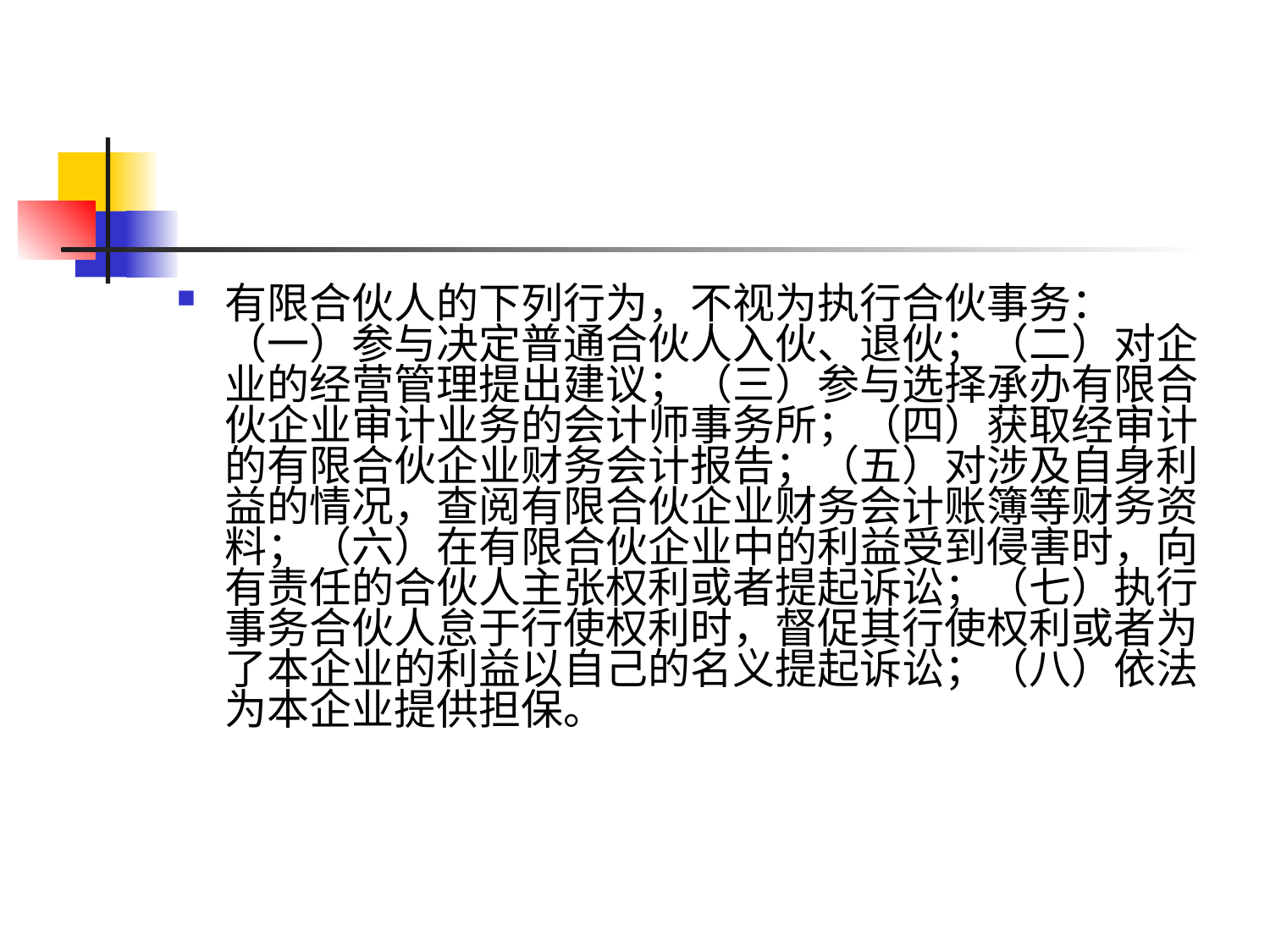

#
有限合伙人的下列行为，不视为执行合伙事务：（一）参与决定普通合伙人入伙、退伙；（二）对企业的经营管理提出建议；（三）参与选择承办有限合伙企业审计业务的会计师事务所；（四）获取经审计的有限合伙企业财务会计报告；（五）对涉及自身利益的情况，查阅有限合伙企业财务会计账簿等财务资料；（六）在有限合伙企业中的利益受到侵害时，向有责任的合伙人主张权利或者提起诉讼；（七）执行事务合伙人怠于行使权利时，督促其行使权利或者为了本企业的利益以自己的名义提起诉讼；（八）依法为本企业提供担保。